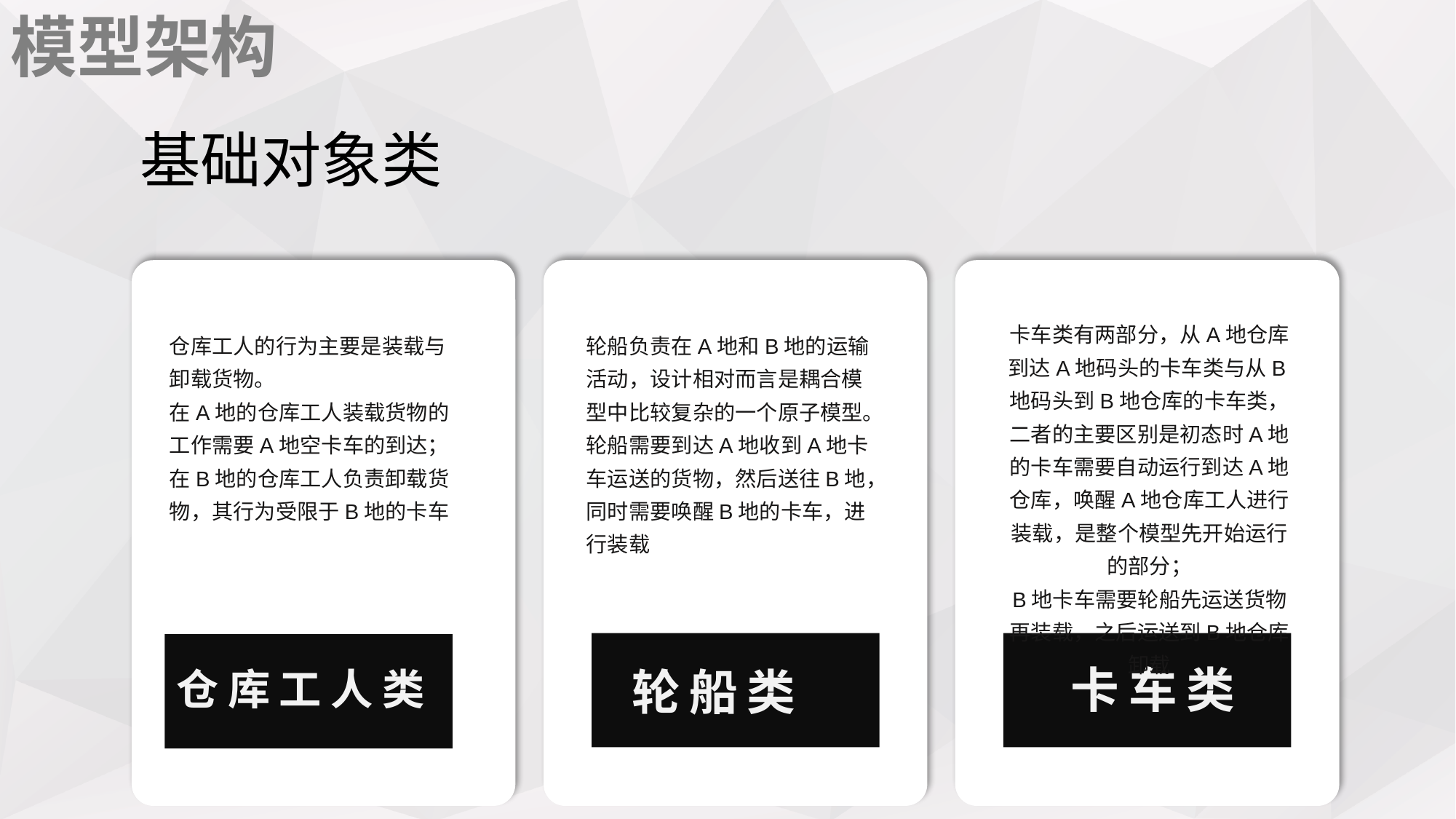

模型架构
基础对象类

卡车类有两部分，从A地仓库到达A地码头的卡车类与从B地码头到B地仓库的卡车类，二者的主要区别是初态时A地的卡车需要自动运行到达A地仓库，唤醒A地仓库工人进行装载，是整个模型先开始运行的部分；
B地卡车需要轮船先运送货物再装载，之后运送到B地仓库卸载
仓库工人的行为主要是装载与卸载货物。
在A地的仓库工人装载货物的工作需要A地空卡车的到达；
在B地的仓库工人负责卸载货物，其行为受限于B地的卡车
轮船负责在A地和B地的运输活动，设计相对而言是耦合模型中比较复杂的一个原子模型。轮船需要到达A地收到A地卡车运送的货物，然后送往B地，同时需要唤醒B地的卡车，进行装载

卡车类
轮船类
仓库工人类